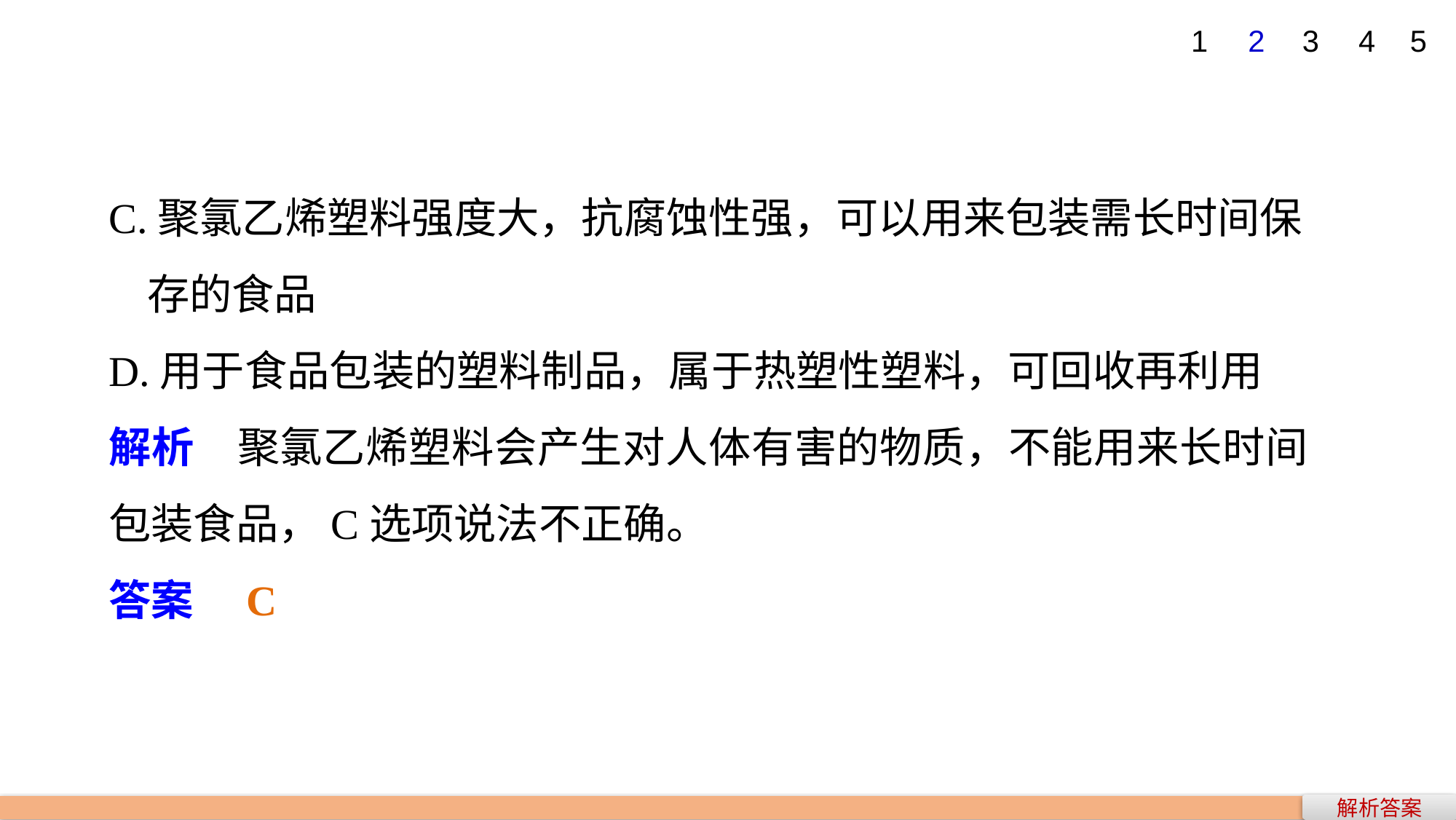

1
2
3
4
5
C.聚氯乙烯塑料强度大，抗腐蚀性强，可以用来包装需长时间保
   存的食品
D.用于食品包装的塑料制品，属于热塑性塑料，可回收再利用
解析　聚氯乙烯塑料会产生对人体有害的物质，不能用来长时间包装食品，C选项说法不正确。
答案　C
解析答案